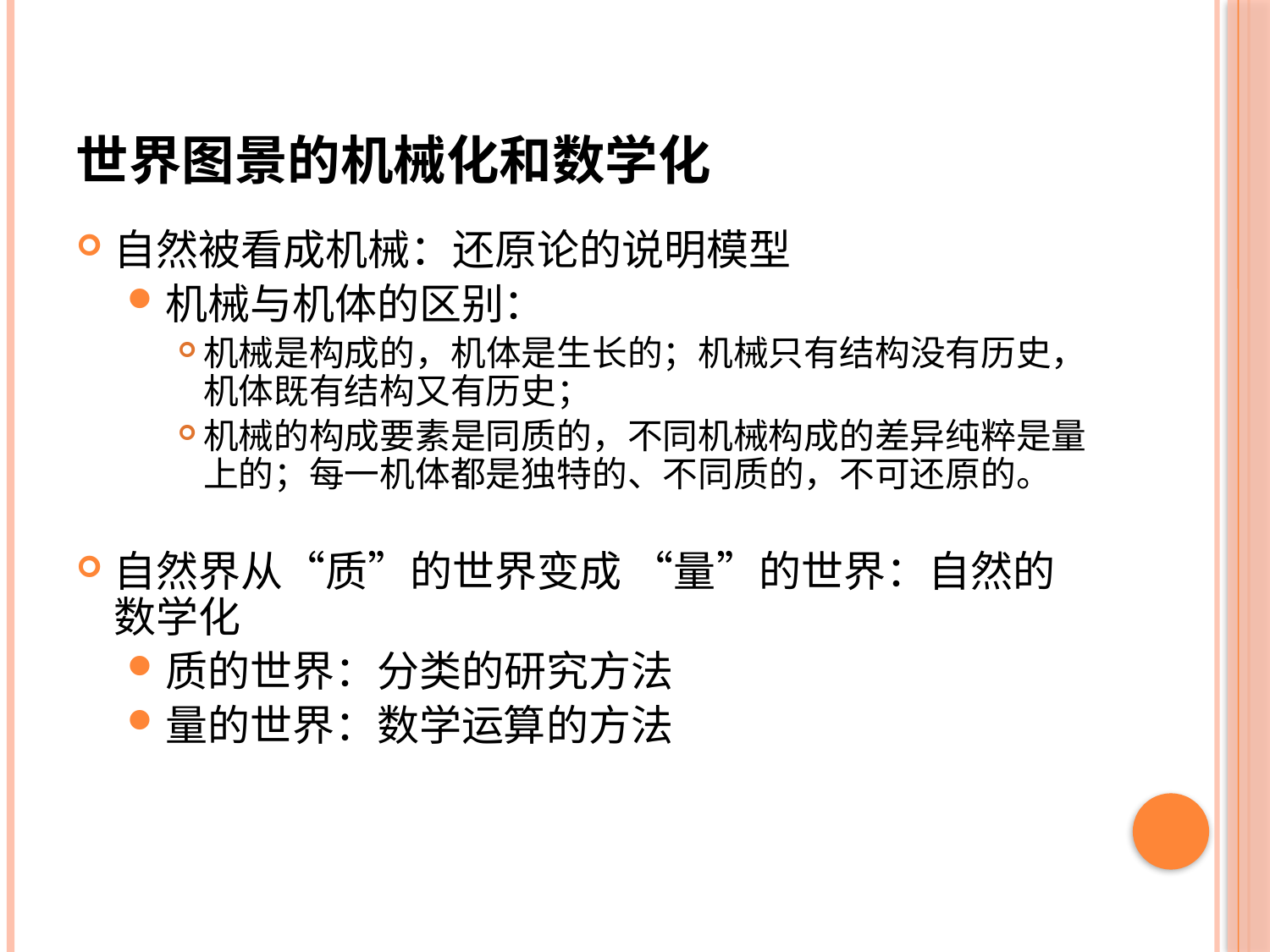

# 世界图景的机械化和数学化
自然被看成机械：还原论的说明模型
机械与机体的区别：
机械是构成的，机体是生长的；机械只有结构没有历史，机体既有结构又有历史；
机械的构成要素是同质的，不同机械构成的差异纯粹是量上的；每一机体都是独特的、不同质的，不可还原的。

自然界从“质”的世界变成 “量”的世界：自然的数学化
质的世界：分类的研究方法
量的世界：数学运算的方法